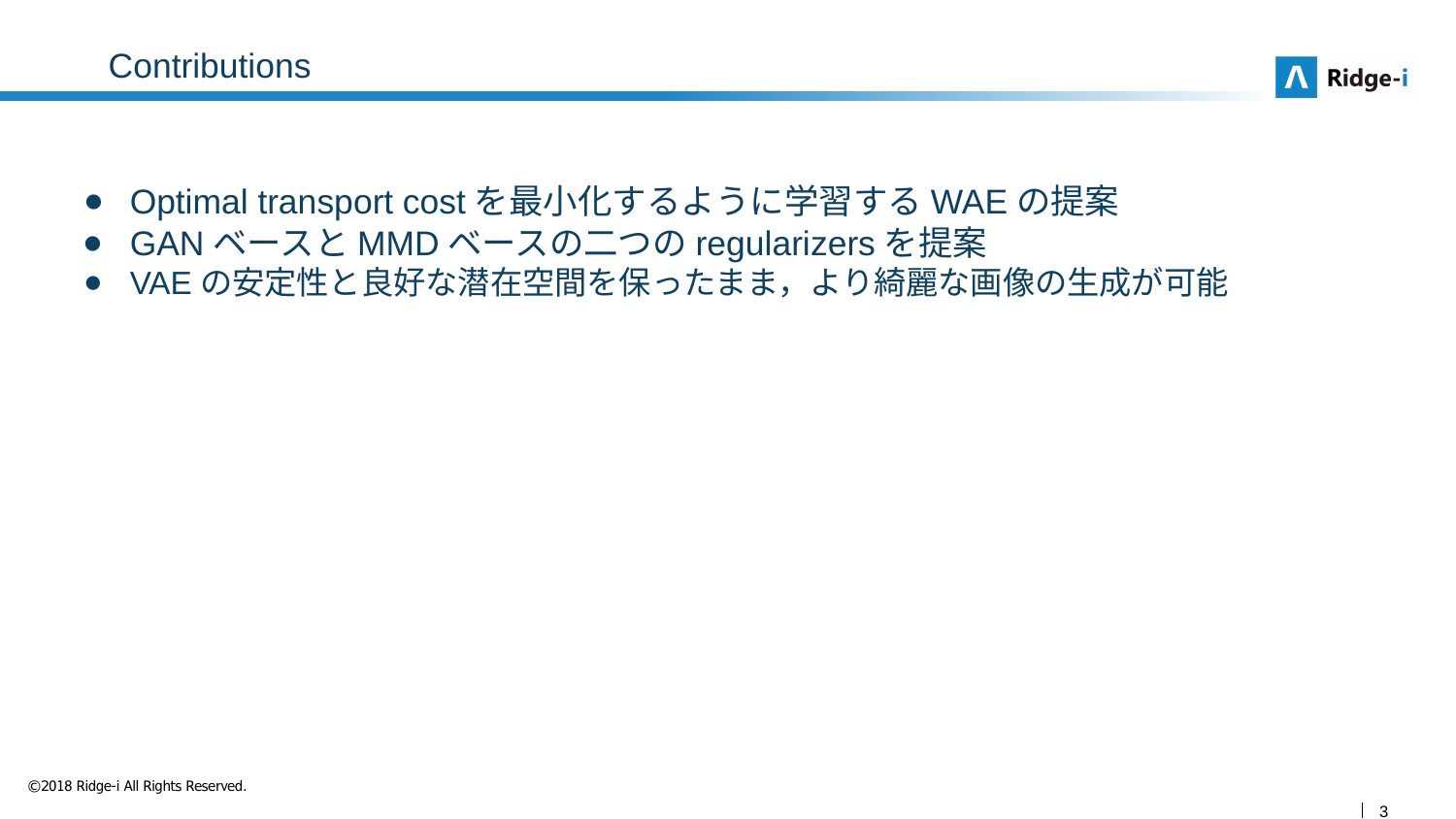

# Contributions
Optimal transport costを最小化するように学習するWAEの提案
GANベースとMMDベースの二つのregularizersを提案
VAEの安定性と良好な潜在空間を保ったまま，より綺麗な画像の生成が可能